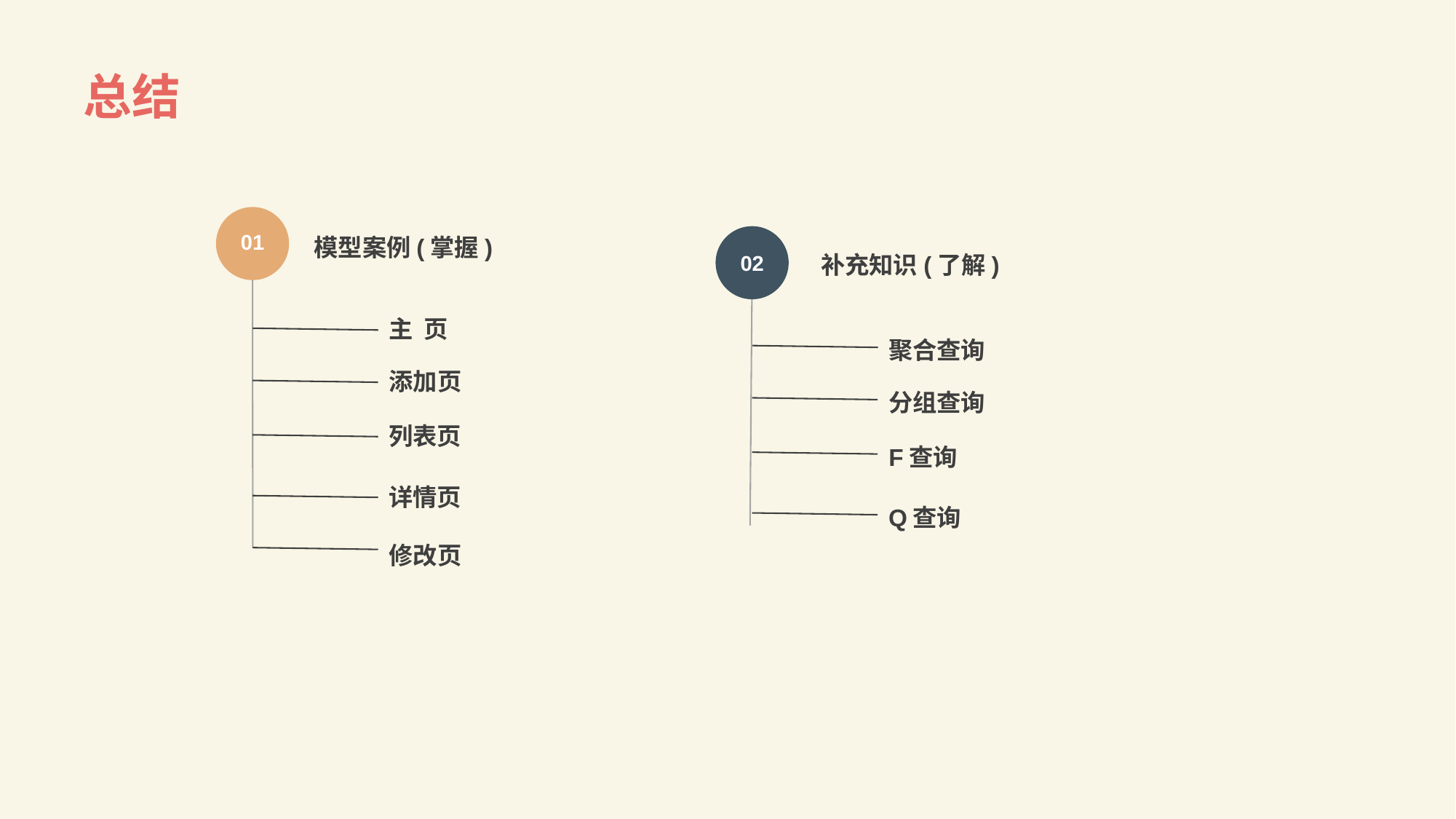

# 总结

01

02
模型案例(掌握)
补充知识(了解)
主  页
聚合查询
添加页
分组查询
列表页
F查询
详情页
Q查询
修改页